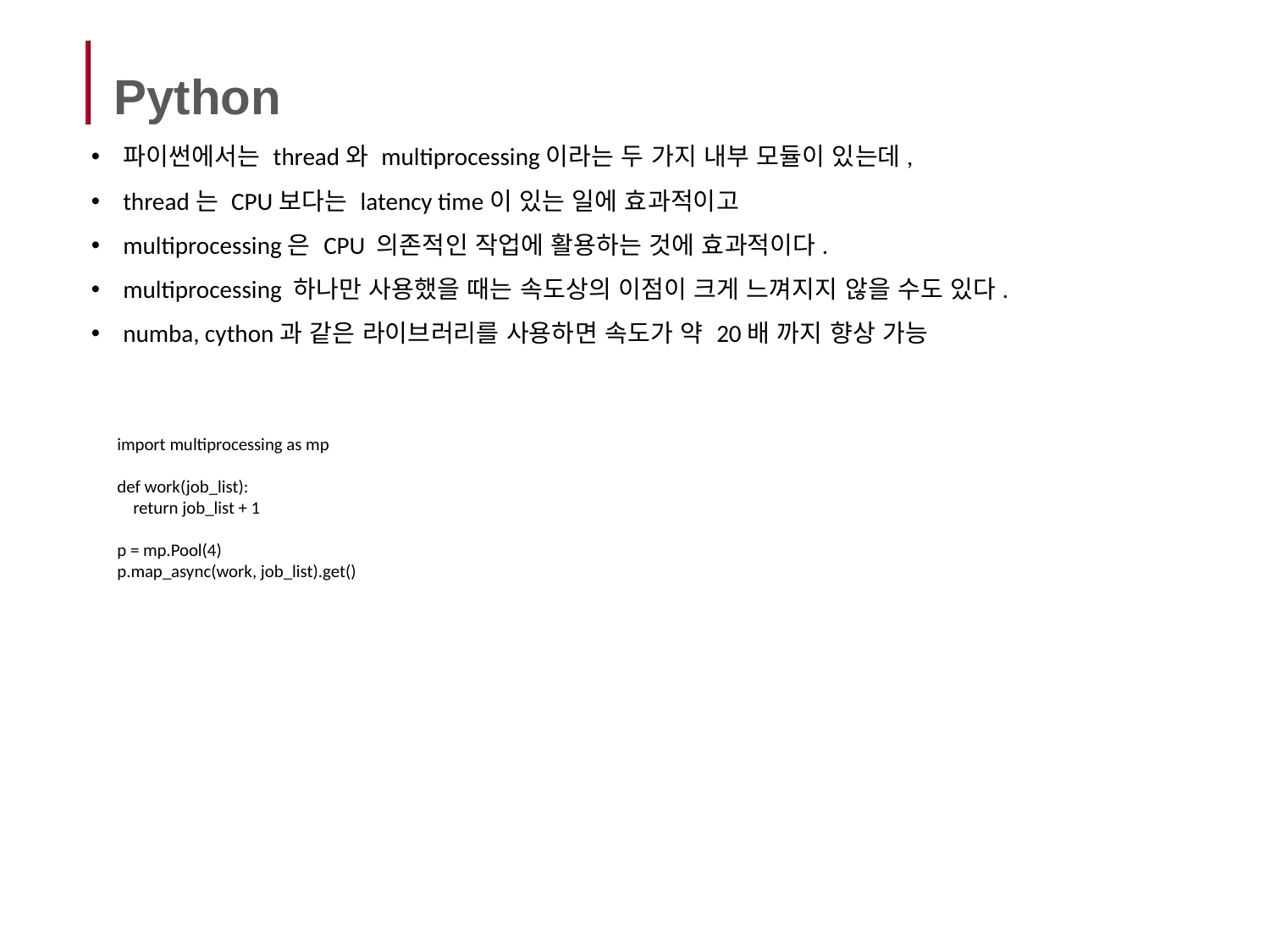

파이썬에서는 thread와 multiprocessing이라는 두 가지 내부 모듈이 있는데,
thread는 CPU보다는 latency time이 있는 일에 효과적이고
multiprocessing은 CPU 의존적인 작업에 활용하는 것에 효과적이다.
multiprocessing 하나만 사용했을 때는 속도상의 이점이 크게 느껴지지 않을 수도 있다.
numba, cython과 같은 라이브러리를 사용하면 속도가 약 20배 까지 향상 가능

import multiprocessing as mp

def work(job_list):
    return job_list + 1

p = mp.Pool(4)
p.map_async(work, job_list).get()